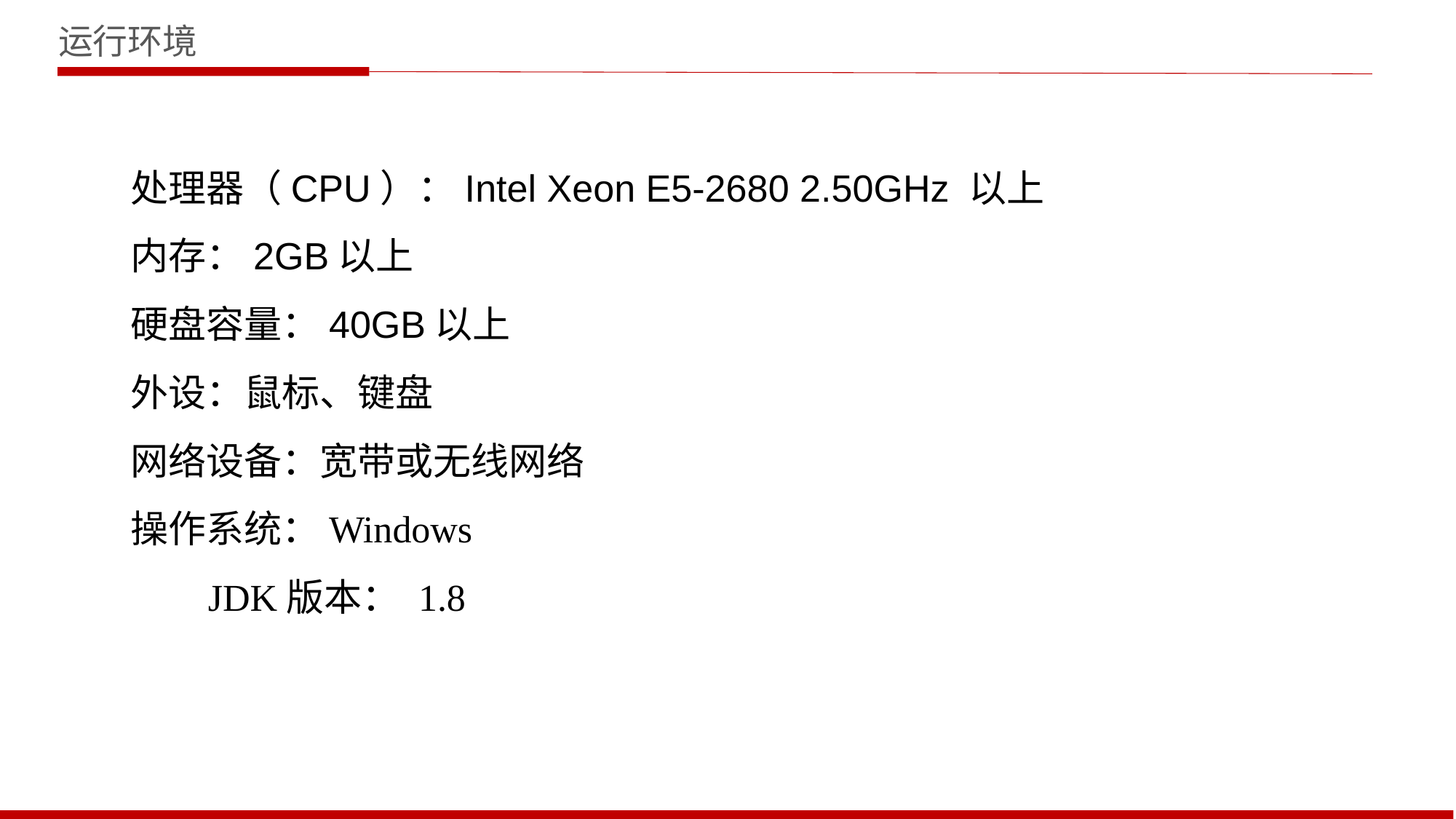

运行环境

处理器（CPU）：Intel Xeon E5-2680 2.50GHz 以上
内存：2GB以上
硬盘容量：40GB以上
外设：鼠标、键盘
网络设备：宽带或无线网络
操作系统：Windows
	JDK版本： 1.8